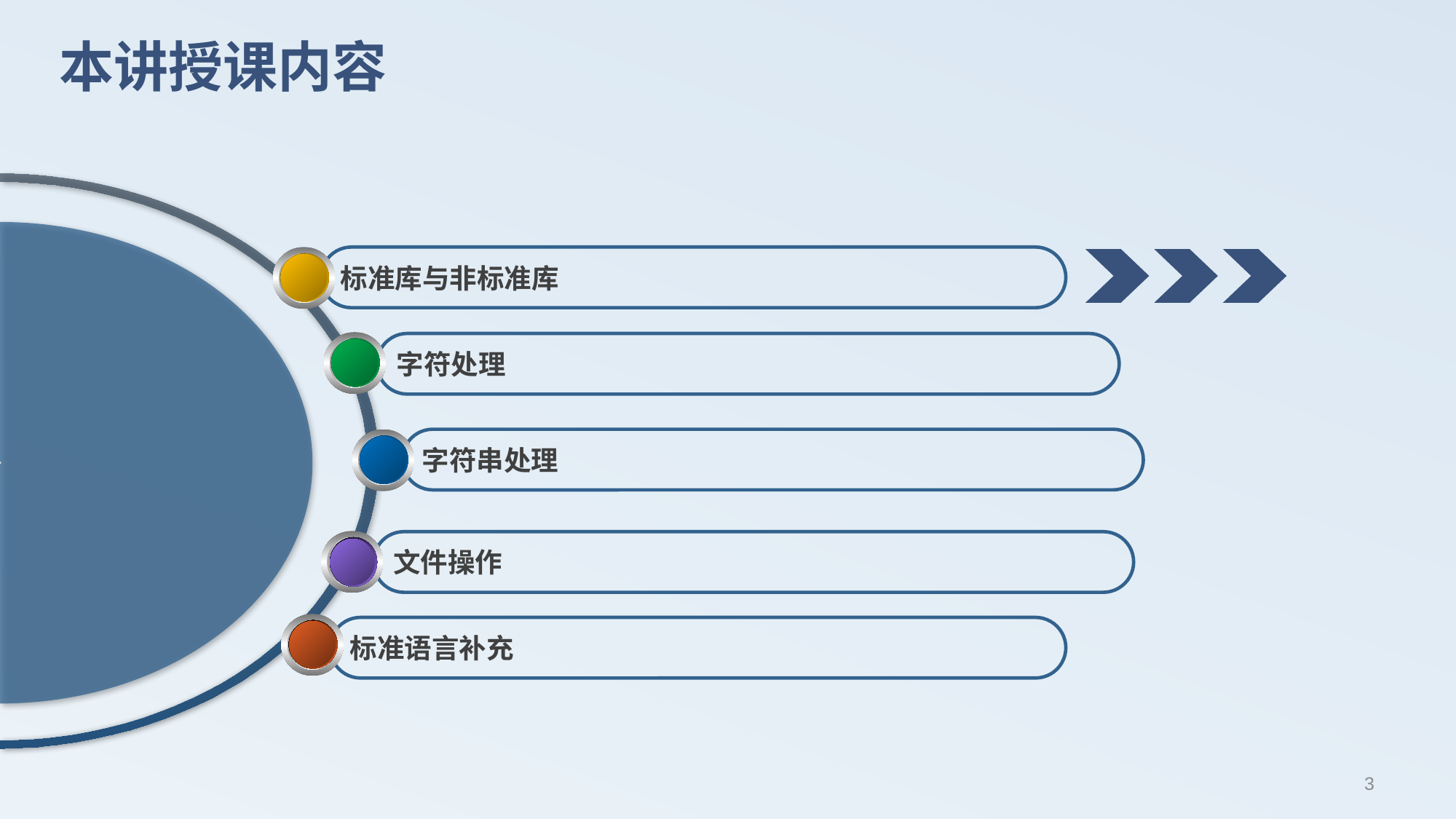

# 本讲授课内容

标准库与非标准库

字符处理

字符串处理

文件操作

标准语言补充